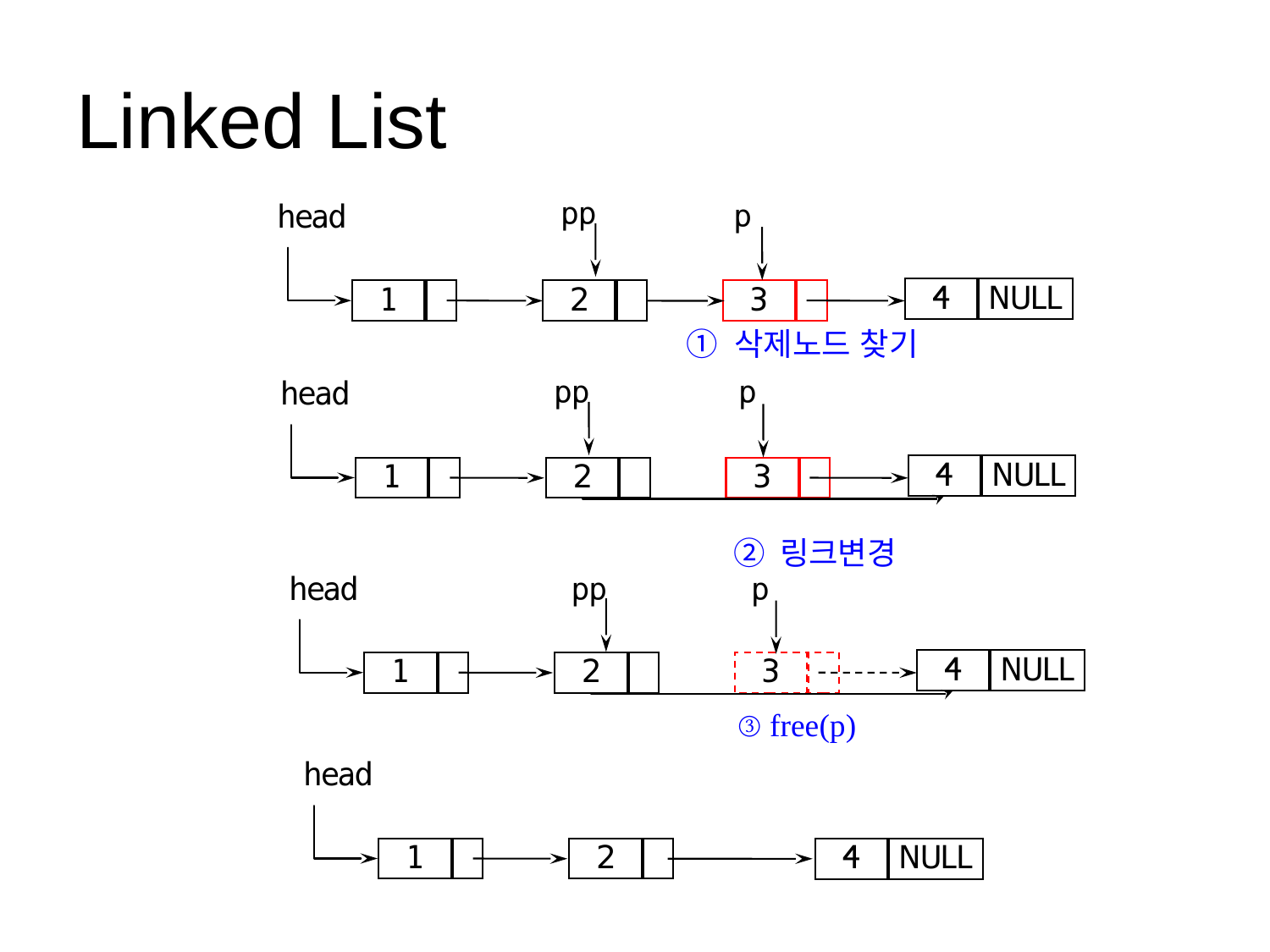

# Linked List
pp
p
head

4
NULL
1

2

3

① 삭제노드 찾기
pp
p
head

4
NULL
1

2

3

② 링크변경
head
pp
p

4
NULL
1

2

3

③ free(p)
head

1

2

4
NULL